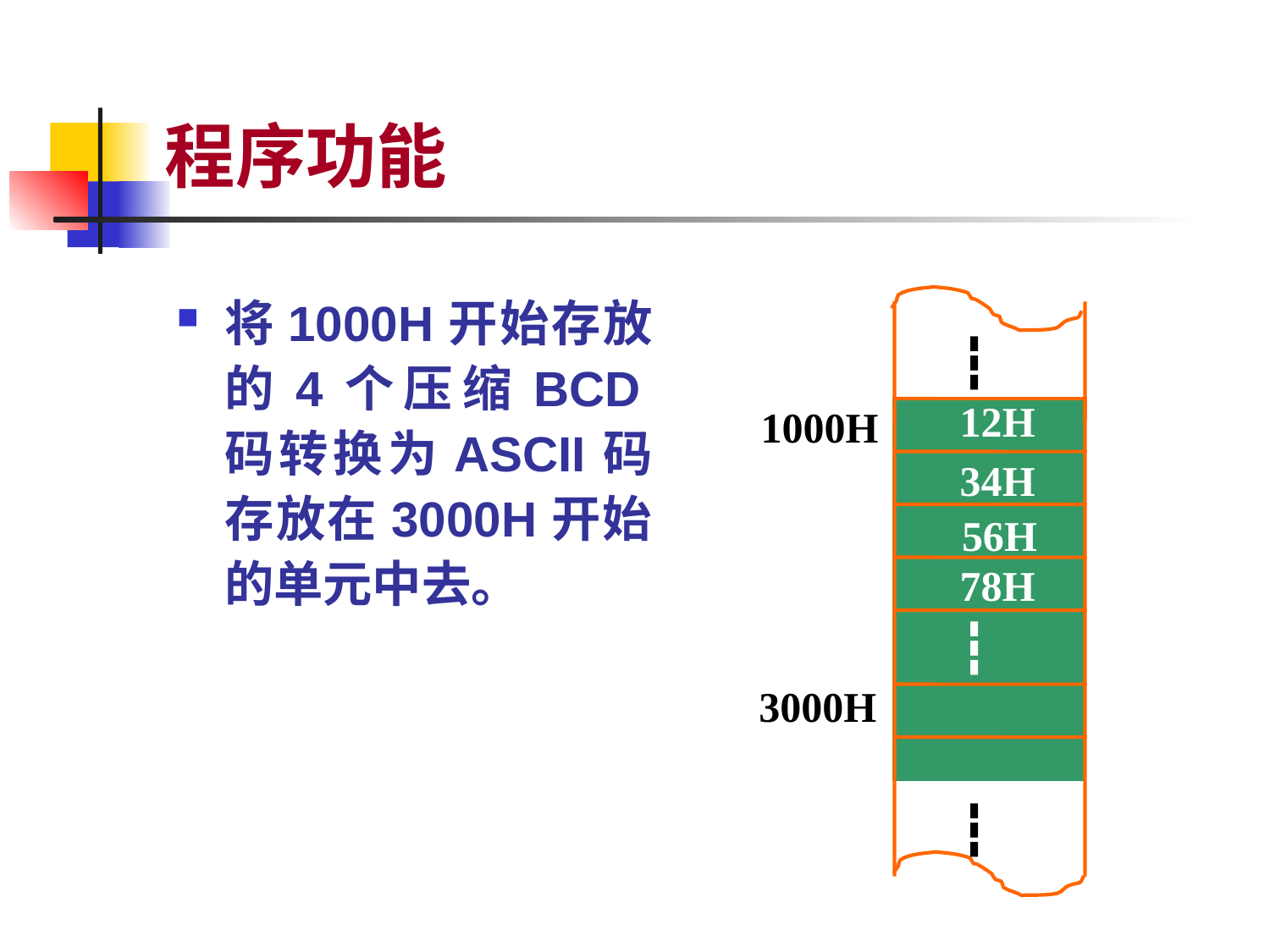

# 程序功能
将1000H开始存放的4个压缩BCD码转换为ASCII码存放在3000H开始的单元中去。

┇
12H
1000H

34H

56H

78H

┇
3000H

┇

143